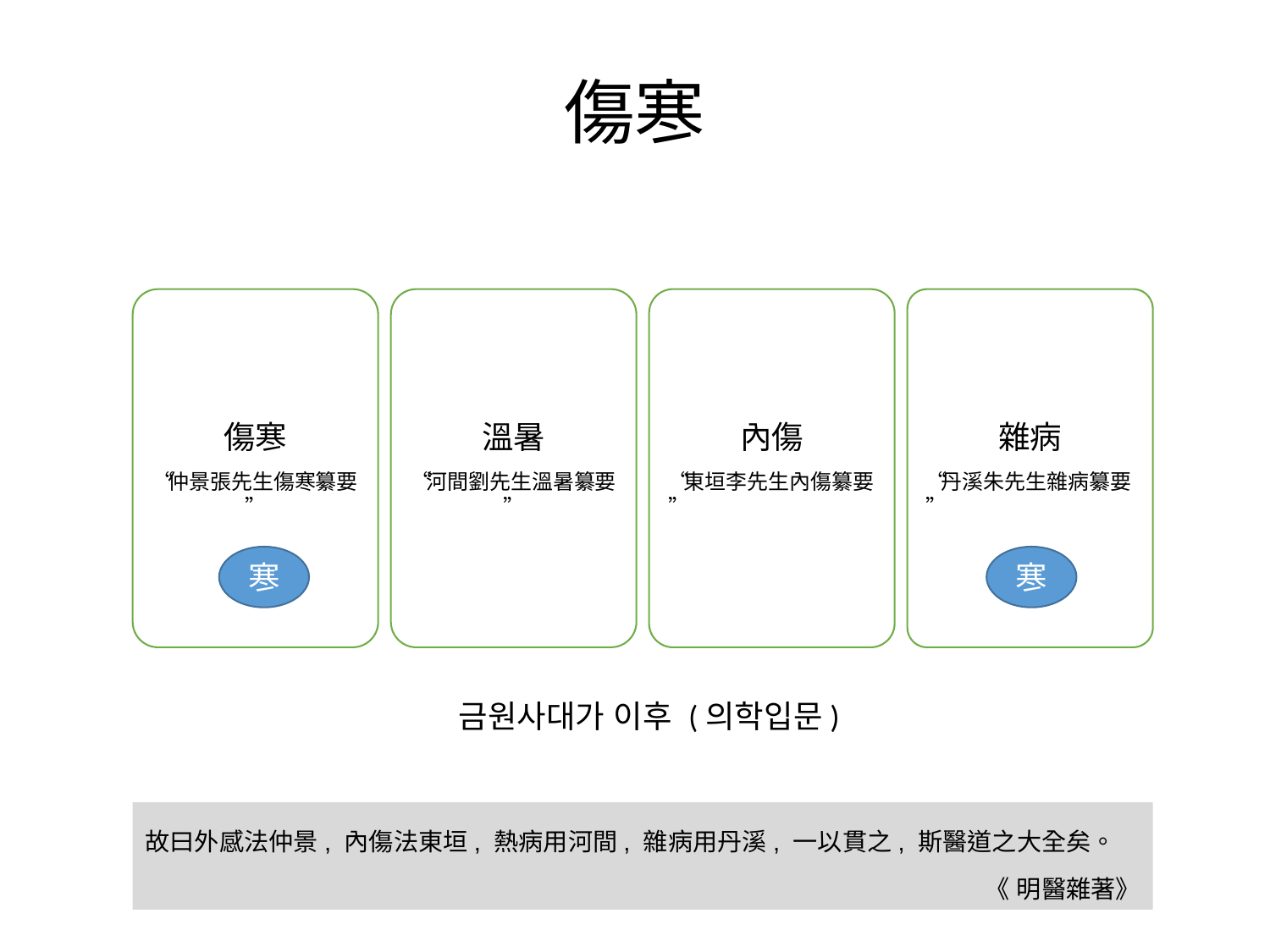

傷寒
傷寒

“仲景張先生傷寒纂要”
溫暑

“河間劉先生溫暑纂要”
內傷

“東垣李先生內傷纂要”
雜病

“丹溪朱先生雜病纂要”
寒
寒
금원사대가 이후 (의학입문)
故曰外感法仲景, 內傷法東垣, 熱病用河間, 雜病用丹溪, 一以貫之, 斯醫道之大全矣。
《 明醫雜著》